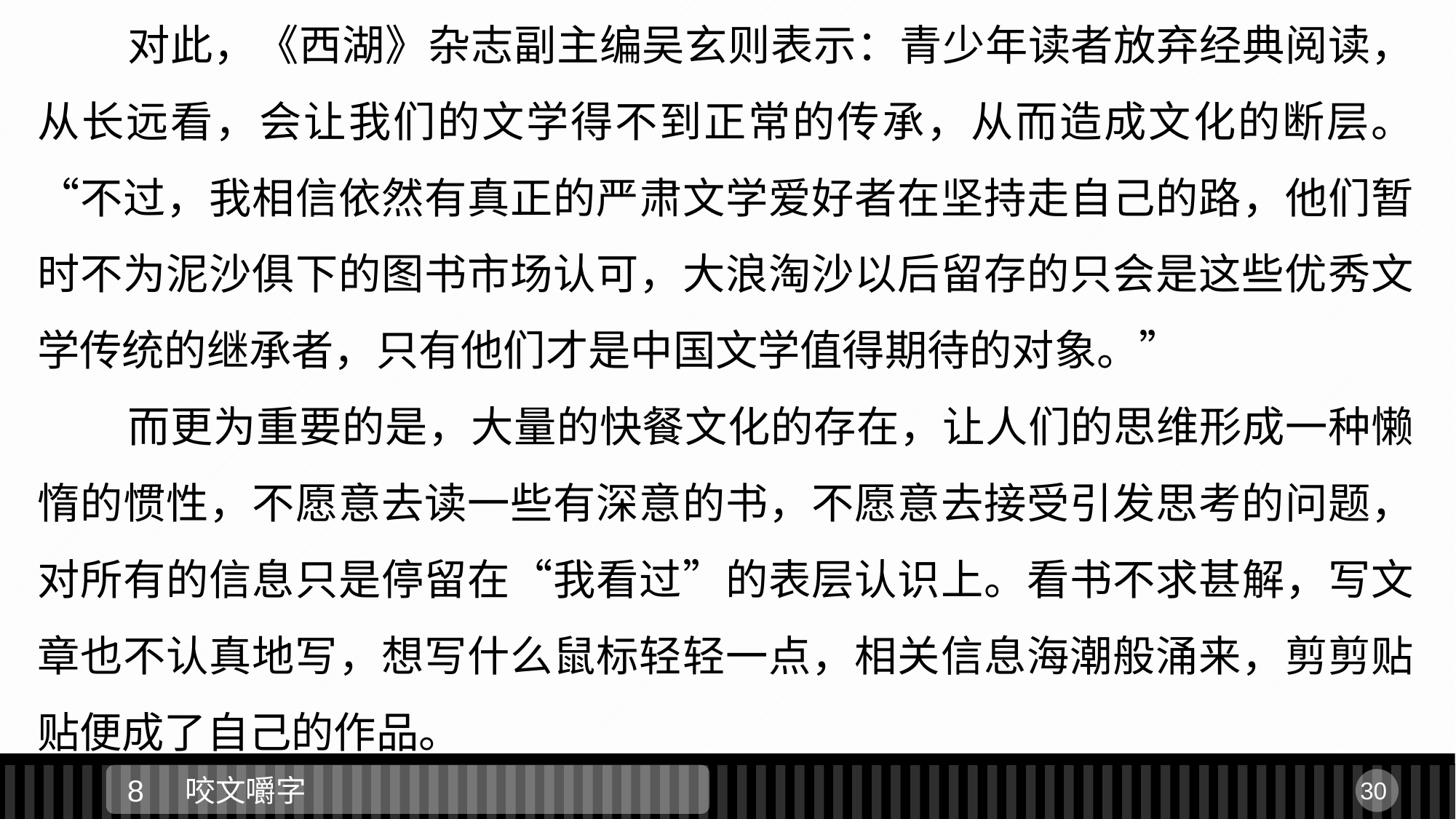

对此，《西湖》杂志副主编吴玄则表示：青少年读者放弃经典阅读，从长远看，会让我们的文学得不到正常的传承，从而造成文化的断层。“不过，我相信依然有真正的严肃文学爱好者在坚持走自己的路，他们暂时不为泥沙俱下的图书市场认可，大浪淘沙以后留存的只会是这些优秀文学传统的继承者，只有他们才是中国文学值得期待的对象。”
        而更为重要的是，大量的快餐文化的存在，让人们的思维形成一种懒惰的惯性，不愿意去读一些有深意的书，不愿意去接受引发思考的问题，对所有的信息只是停留在“我看过”的表层认识上。看书不求甚解，写文章也不认真地写，想写什么鼠标轻轻一点，相关信息海潮般涌来，剪剪贴贴便成了自己的作品。